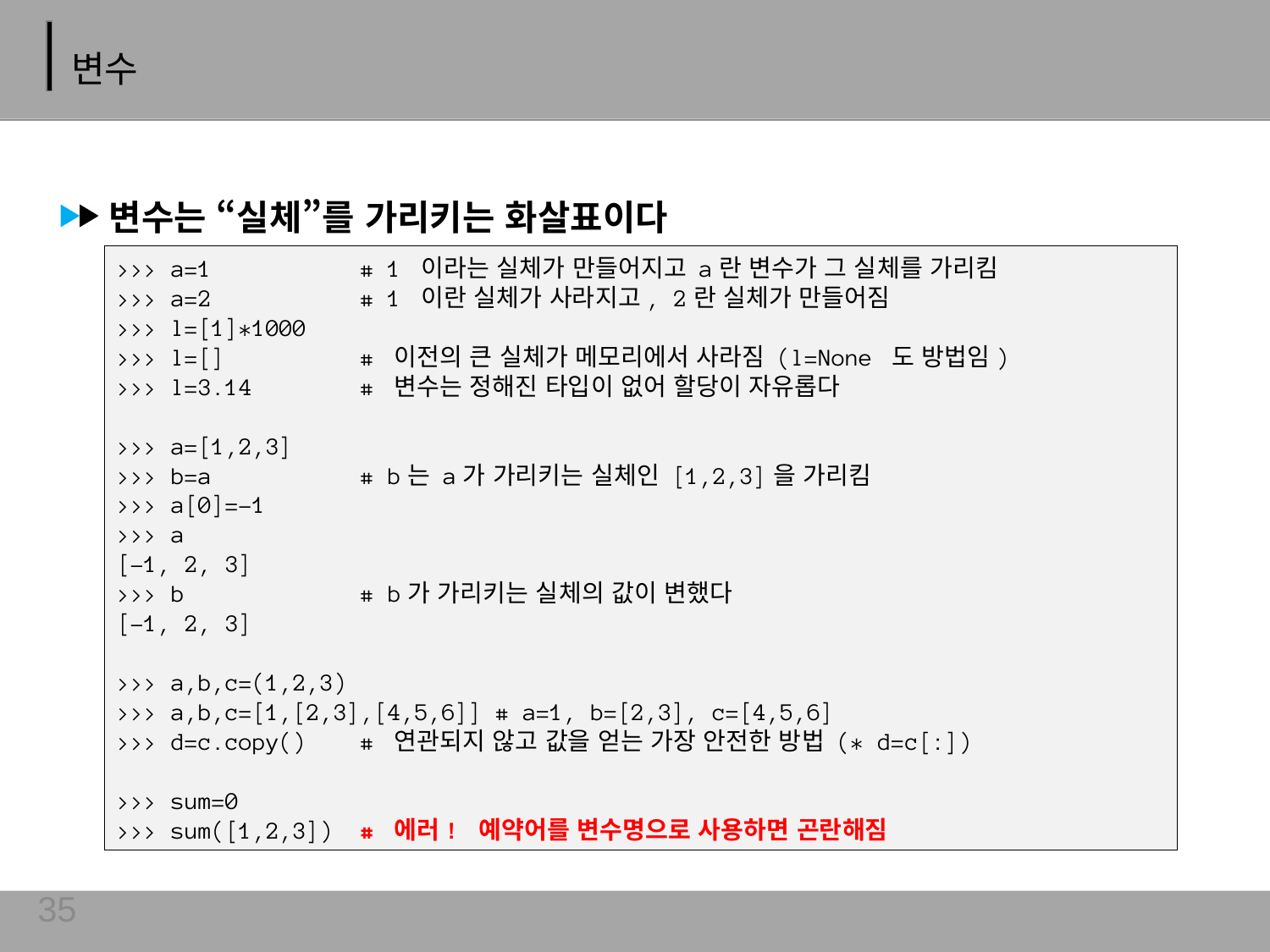

# 변수
변수는 “실체”를 가리키는 화살표이다

>>> a=1           # 1 이라는 실체가 만들어지고 a란 변수가 그 실체를 가리킴
>>> a=2           # 1 이란 실체가 사라지고, 2란 실체가 만들어짐
>>> l=[1]*1000
>>> l=[]          # 이전의 큰 실체가 메모리에서 사라짐 (l=None 도 방법임)
>>> l=3.14        # 변수는 정해진 타입이 없어 할당이 자유롭다

>>> a=[1,2,3]
>>> b=a           # b는 a가 가리키는 실체인 [1,2,3]을 가리킴
>>> a[0]=-1
>>> a
[-1, 2, 3]
>>> b             # b가 가리키는 실체의 값이 변했다
[-1, 2, 3]

>>> a,b,c=(1,2,3)
>>> a,b,c=[1,[2,3],[4,5,6]] # a=1, b=[2,3], c=[4,5,6]
>>> d=c.copy()    # 연관되지 않고 값을 얻는 가장 안전한 방법 (* d=c[:])

>>> sum=0
>>> sum([1,2,3])  # 에러! 예약어를 변수명으로 사용하면 곤란해짐
35